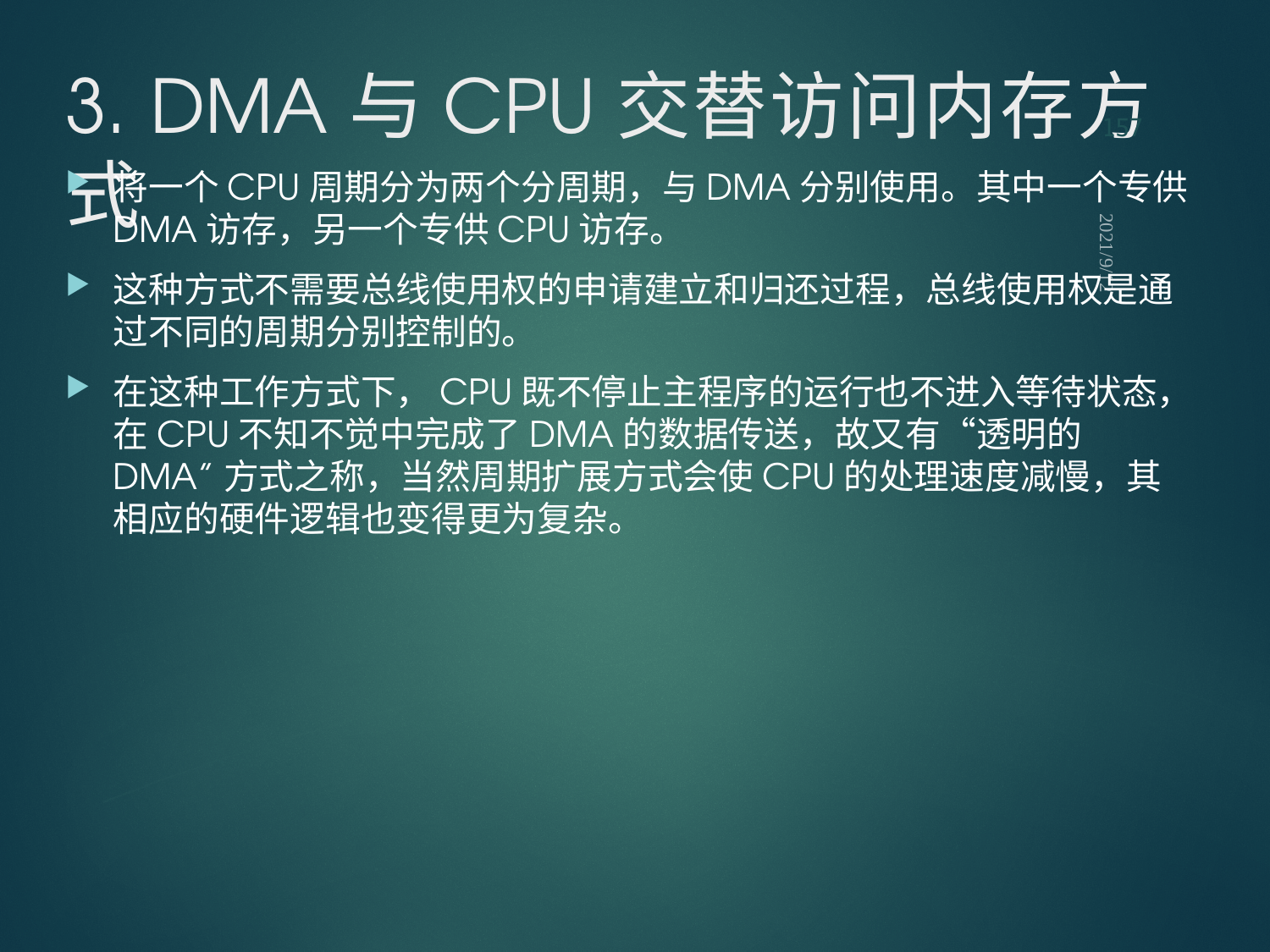

157
# 3. DMA与CPU交替访问内存方式
将一个CPU周期分为两个分周期，与DMA分别使用。其中一个专供DMA访存，另一个专供CPU访存。
这种方式不需要总线使用权的申请建立和归还过程，总线使用权是通过不同的周期分别控制的。
在这种工作方式下，CPU既不停止主程序的运行也不进入等待状态，在CPU不知不觉中完成了DMA的数据传送，故又有“透明的DMA”方式之称，当然周期扩展方式会使CPU的处理速度减慢，其相应的硬件逻辑也变得更为复杂。
2021/9/12